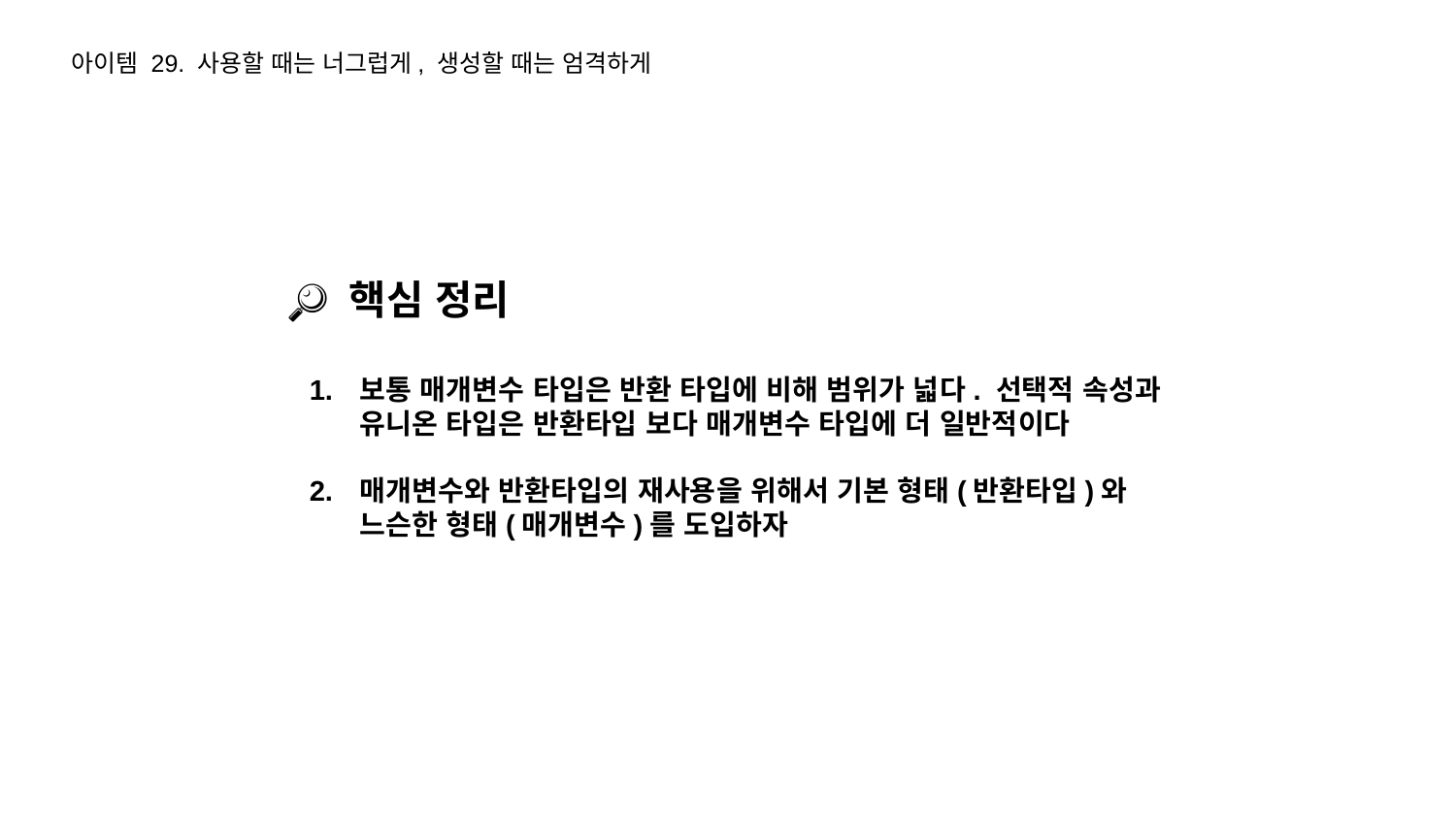

아이템 29. 사용할 때는 너그럽게, 생성할 때는 엄격하게
🔎 핵심 정리

보통 매개변수 타입은 반환 타입에 비해 범위가 넓다. 선택적 속성과 유니온 타입은 반환타입 보다 매개변수 타입에 더 일반적이다

매개변수와 반환타입의 재사용을 위해서 기본 형태(반환타입)와 느슨한 형태(매개변수)를 도입하자